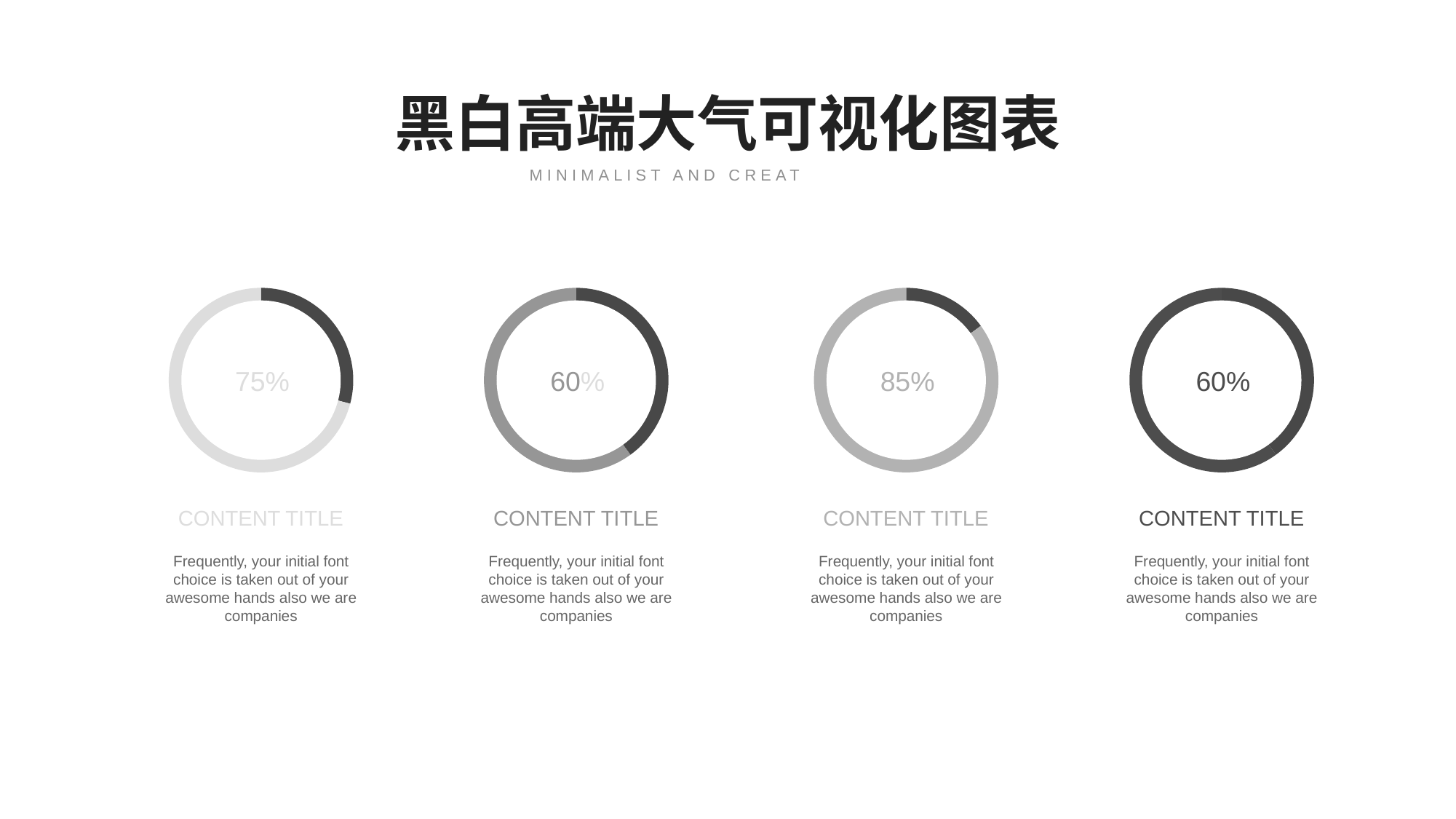

黑白高端大气可视化图表
MINIMALIST AND CREATIVE THEME

### Chart:

| Category | Bölge 1 |
|---|---|
| Ağustos | 23.0 |
| Eylül | 56.0 |
75%
CONTENT TITLE
Frequently, your initial font choice is taken out of your awesome hands also we are companies

### Chart:

| Category | Bölge 1 |
|---|---|
| Ağustos | 40.0 |
| Eylül | 60.0 |
60%
CONTENT TITLE
Frequently, your initial font choice is taken out of your awesome hands also we are companies

### Chart:

| Category | Bölge 1 |
|---|---|
| Ağustos | 15.0 |
| Eylül | 85.0 |
85%
CONTENT TITLE
Frequently, your initial font choice is taken out of your awesome hands also we are companies

### Chart:

| Category | Bölge 1 |
|---|---|
| Ağustos | 40.0 |
| Eylül | 60.0 |
60%
CONTENT TITLE
Frequently, your initial font choice is taken out of your awesome hands also we are companies